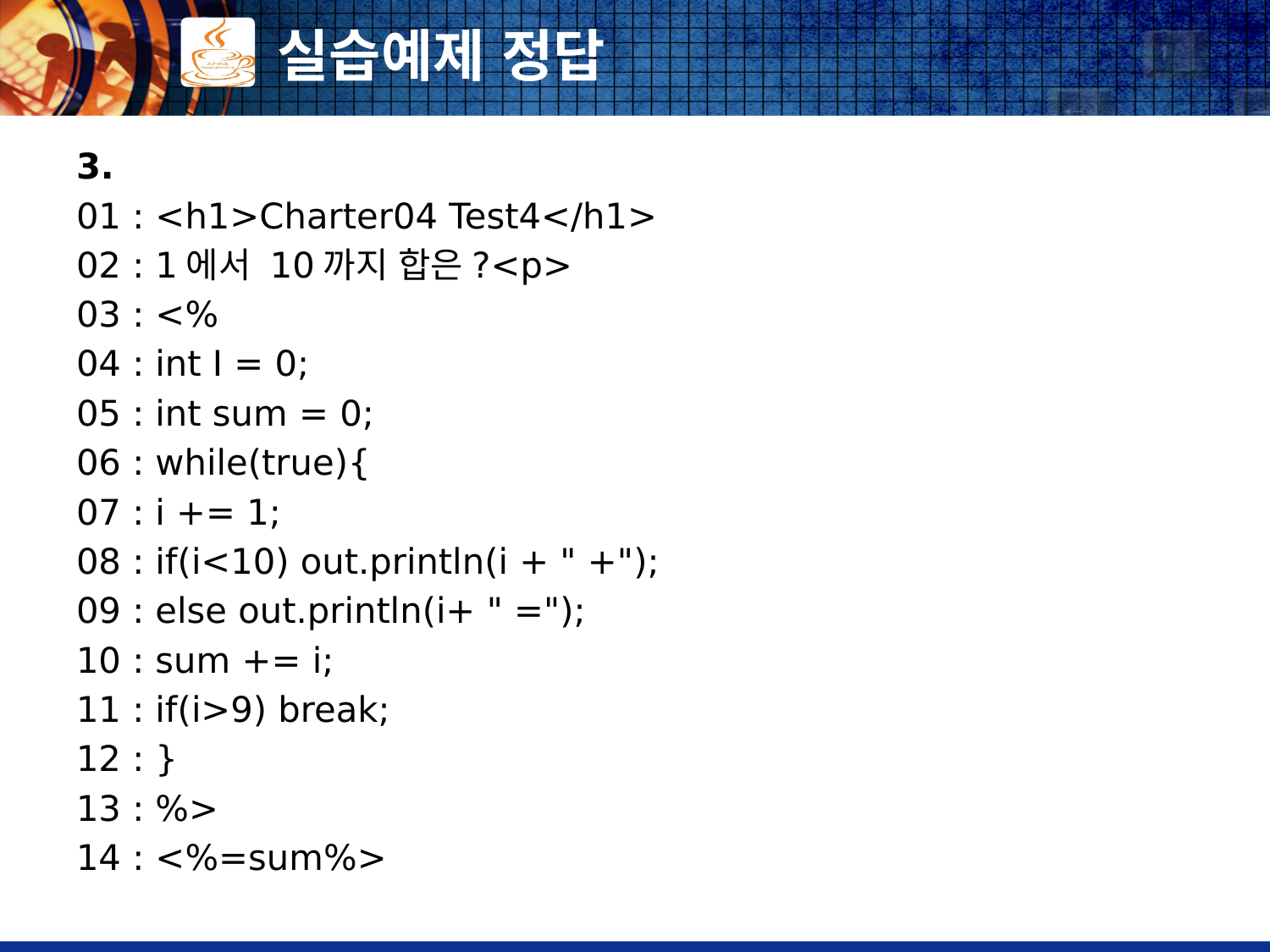

# 실습예제 정답
3.
01 : <h1>Charter04 Test4</h1>
02 : 1에서 10까지 합은?<p>
03 : <%
04 : int I = 0;
05 : int sum = 0;
06 : while(true){
07 : i += 1;
08 : if(i<10) out.println(i + " +");
09 : else out.println(i+ " =");
10 : sum += i;
11 : if(i>9) break;
12 : }
13 : %>
14 : <%=sum%>